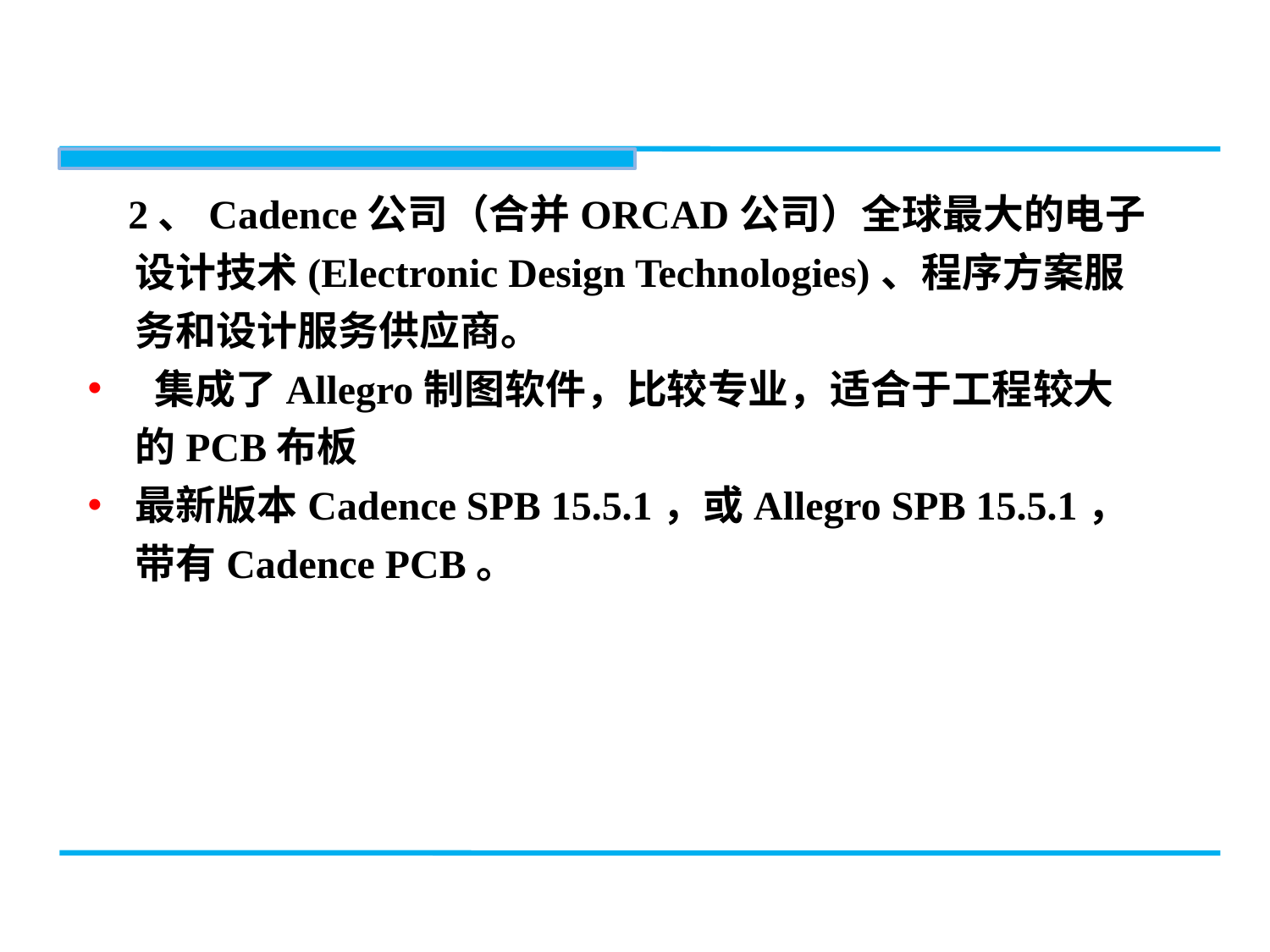

2、Cadence公司（合并ORCAD公司）全球最大的电子设计技术(Electronic Design Technologies)、程序方案服务和设计服务供应商。
 集成了Allegro制图软件，比较专业，适合于工程较大的PCB布板
最新版本Cadence SPB 15.5.1，或Allegro SPB 15.5.1，带有Cadence PCB。